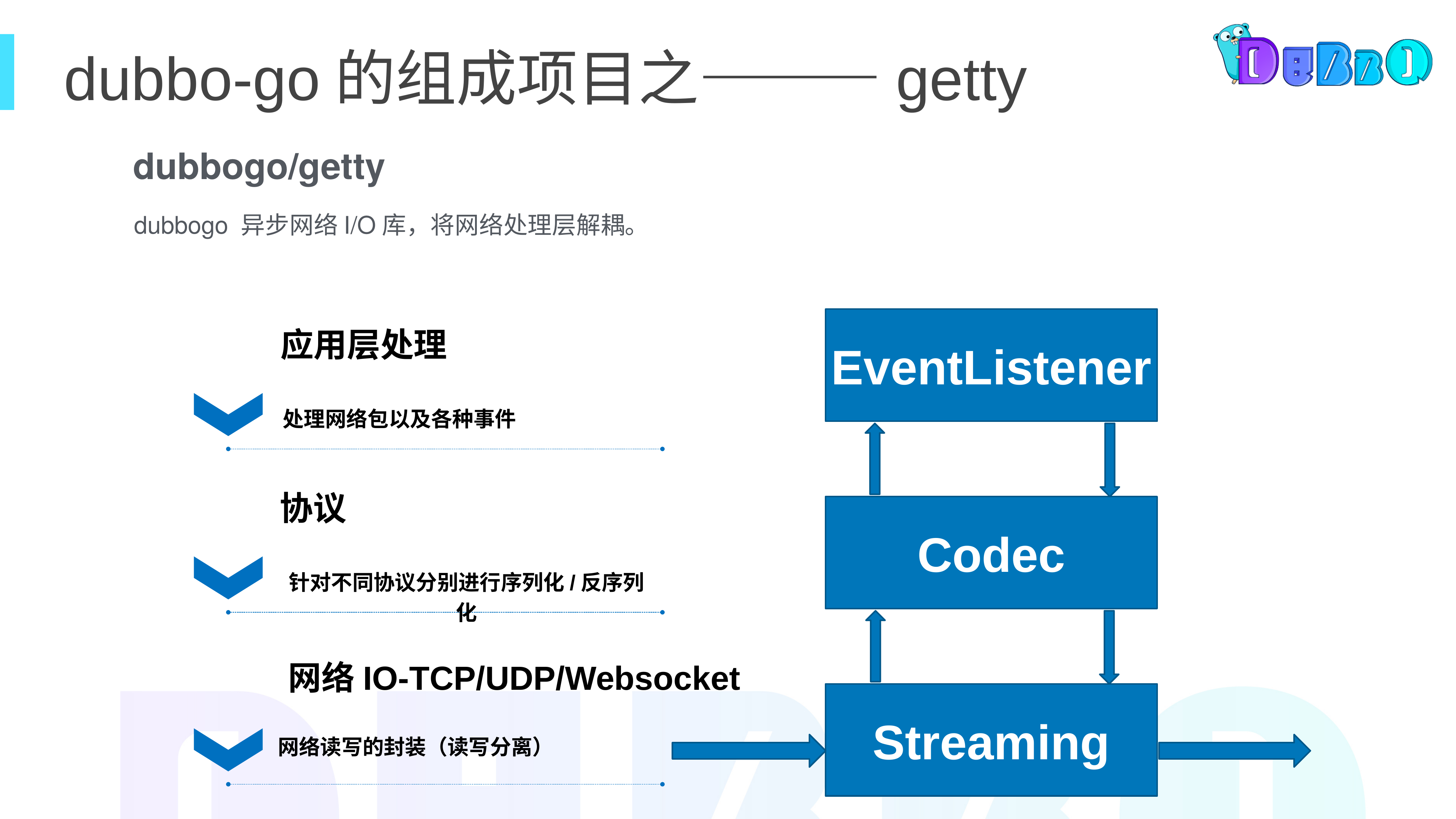

dubbo-go的组成项目之———getty
dubbogo/getty
dubbogo 异步网络I/O库，将网络处理层解耦。
EventListener

Codec

Streaming

应用层处理

   处理网络包以及各种事件

协议

针对不同协议分别进行序列化/反序列化
网络IO-TCP/UDP/Websocket

网络读写的封装（读写分离）